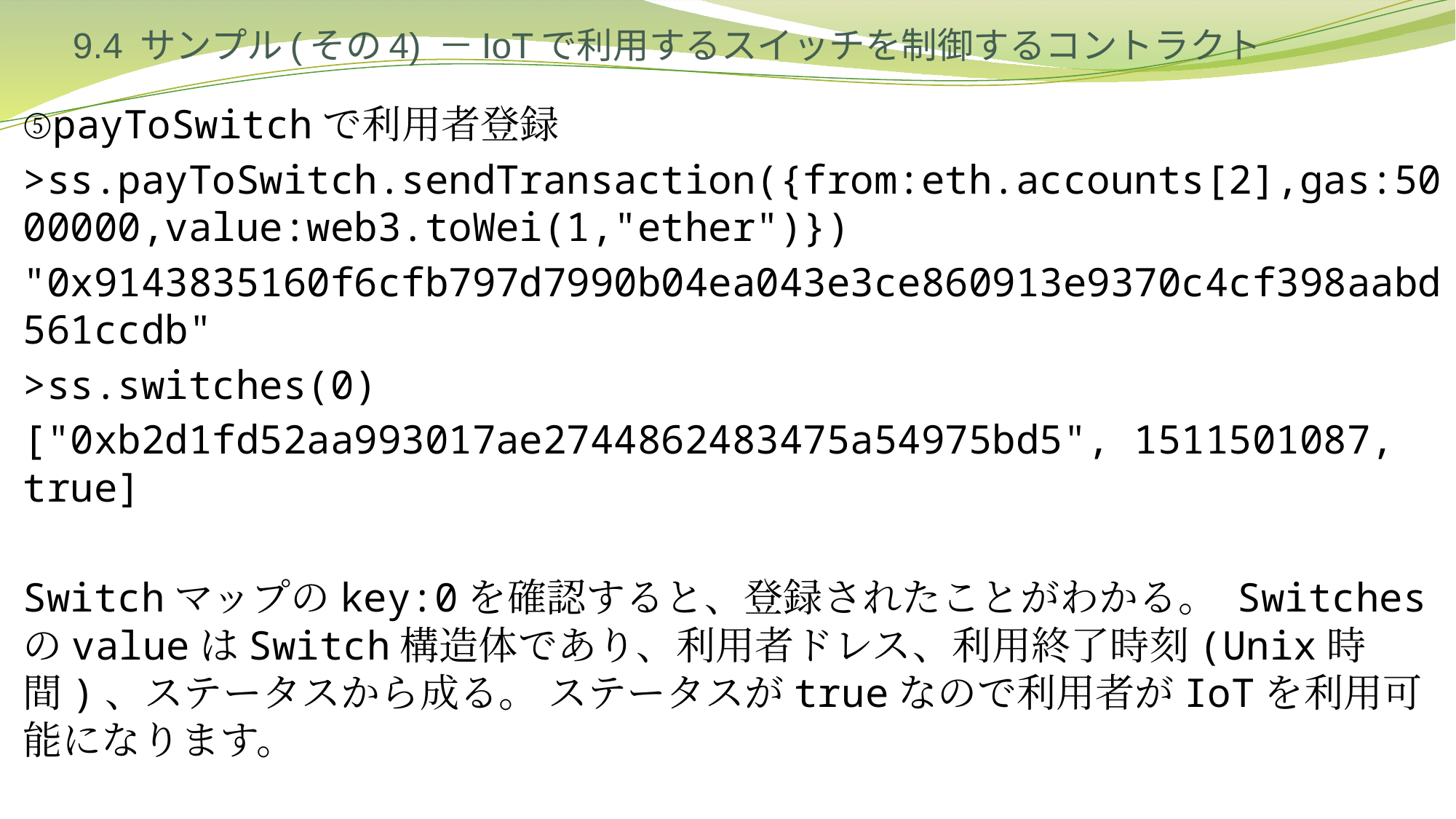

# 9.4 サンプル(その4) －IoTで利用するスイッチを制御するコントラクト

⑤payToSwitchで利用者登録
>ss.payToSwitch.sendTransaction({from:eth.accounts[2],gas:5000000,value:web3.toWei(1,"ether")})
"0x9143835160f6cfb797d7990b04ea043e3ce860913e9370c4cf398aabd561ccdb"
>ss.switches(0)
["0xb2d1fd52aa993017ae2744862483475a54975bd5", 1511501087, true]

Switchマップのkey:0を確認すると、登録されたことがわかる。 SwitchesのvalueはSwitch構造体であり、利用者ドレス、利用終了時刻(Unix時間)、ステータスから成る。 ステータスがtrueなので利用者がIoTを利用可能になります。